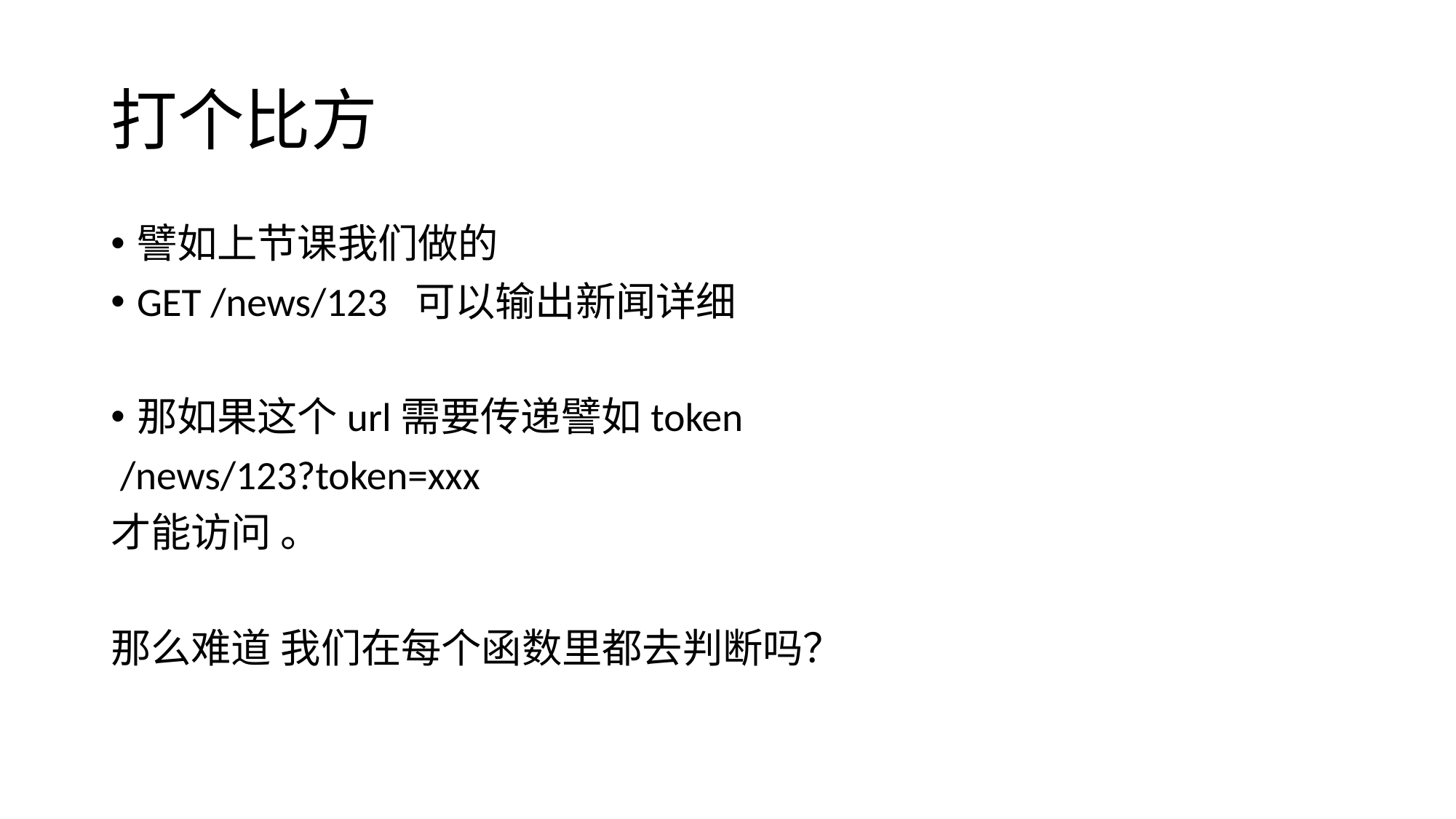

# 打个比方
譬如上节课我们做的
GET /news/123  可以输出新闻详细

那如果这个url需要传递譬如token
 /news/123?token=xxx
才能访问 。

那么难道 我们在每个函数里都去判断吗？